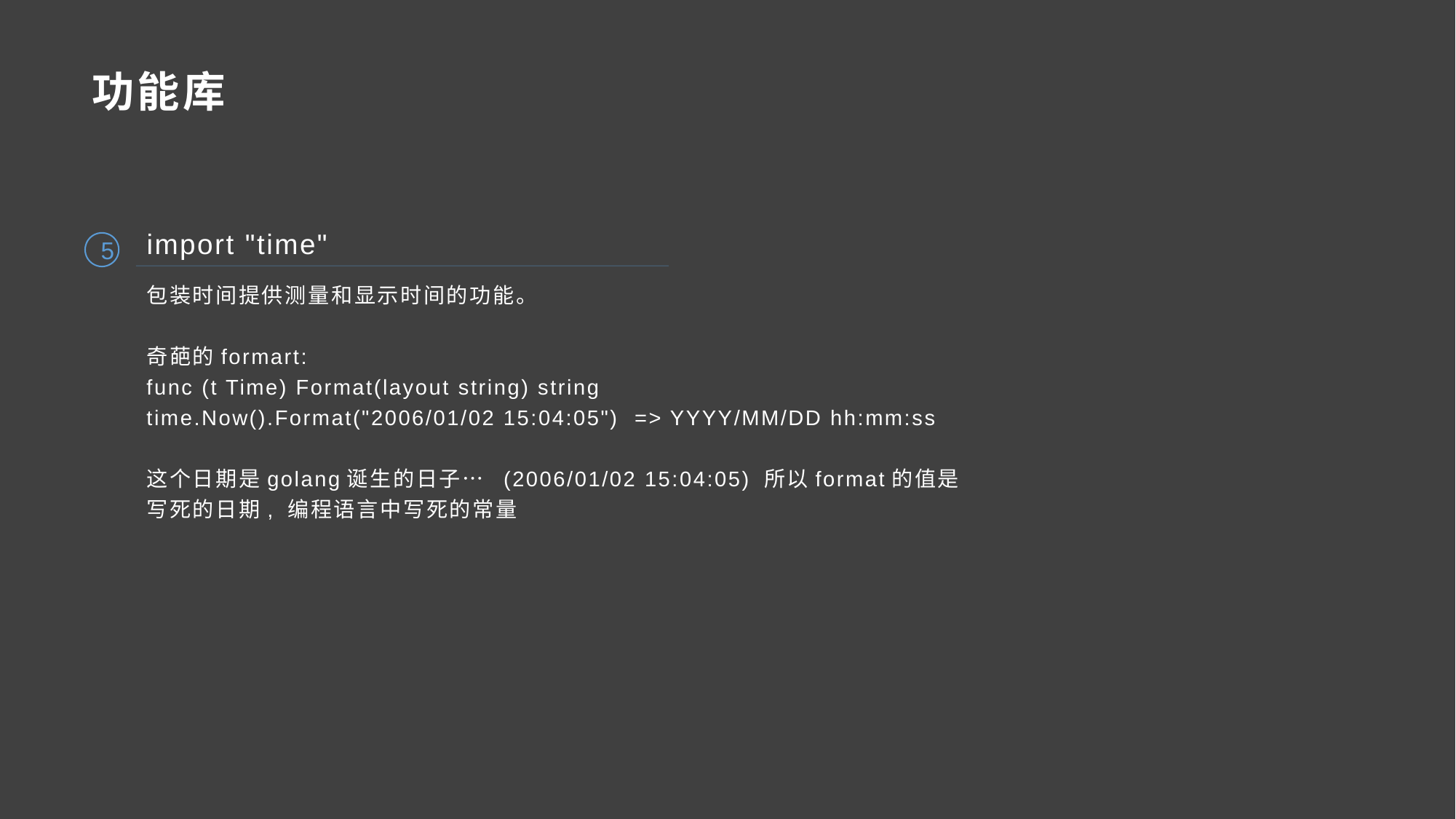

功能库
import "time"
5
包装时间提供测量和显示时间的功能。

奇葩的formart:
func (t Time) Format(layout string) string
time.Now().Format("2006/01/02 15:04:05")  => YYYY/MM/DD hh:mm:ss

这个日期是golang诞生的日子…  (2006/01/02 15:04:05) 所以format的值是写死的日期, 编程语言中写死的常量